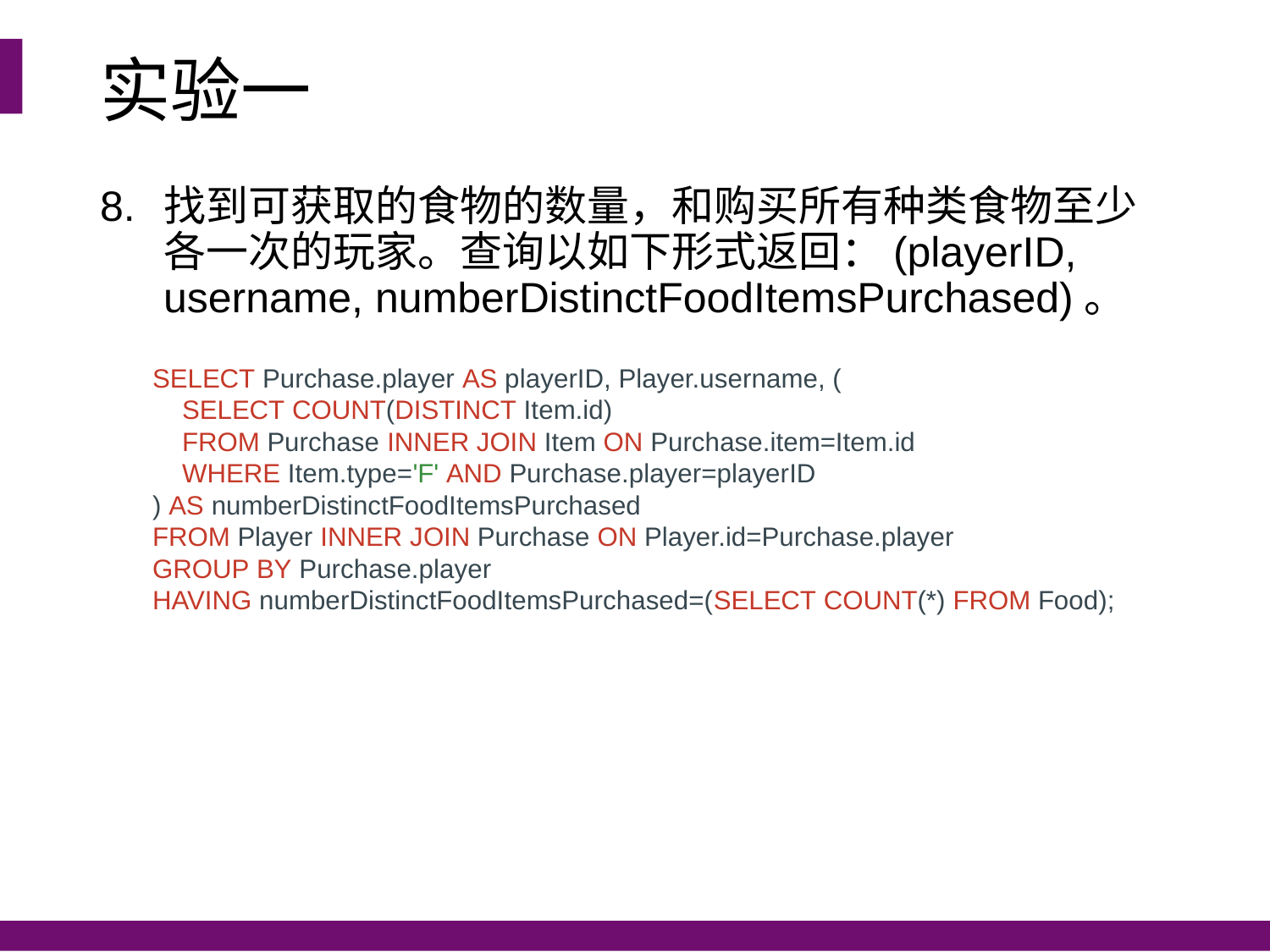

# 实验一
找到可获取的食物的数量，和购买所有种类食物至少各一次的玩家。查询以如下形式返回：(playerID, username, numberDistinctFoodItemsPurchased)。
SELECT Purchase.player AS playerID, Player.username, (
    SELECT COUNT(DISTINCT Item.id)
    FROM Purchase INNER JOIN Item ON Purchase.item=Item.id
    WHERE Item.type='F' AND Purchase.player=playerID
) AS numberDistinctFoodItemsPurchased
FROM Player INNER JOIN Purchase ON Player.id=Purchase.player
GROUP BY Purchase.player
HAVING numberDistinctFoodItemsPurchased=(SELECT COUNT(*) FROM Food);
35